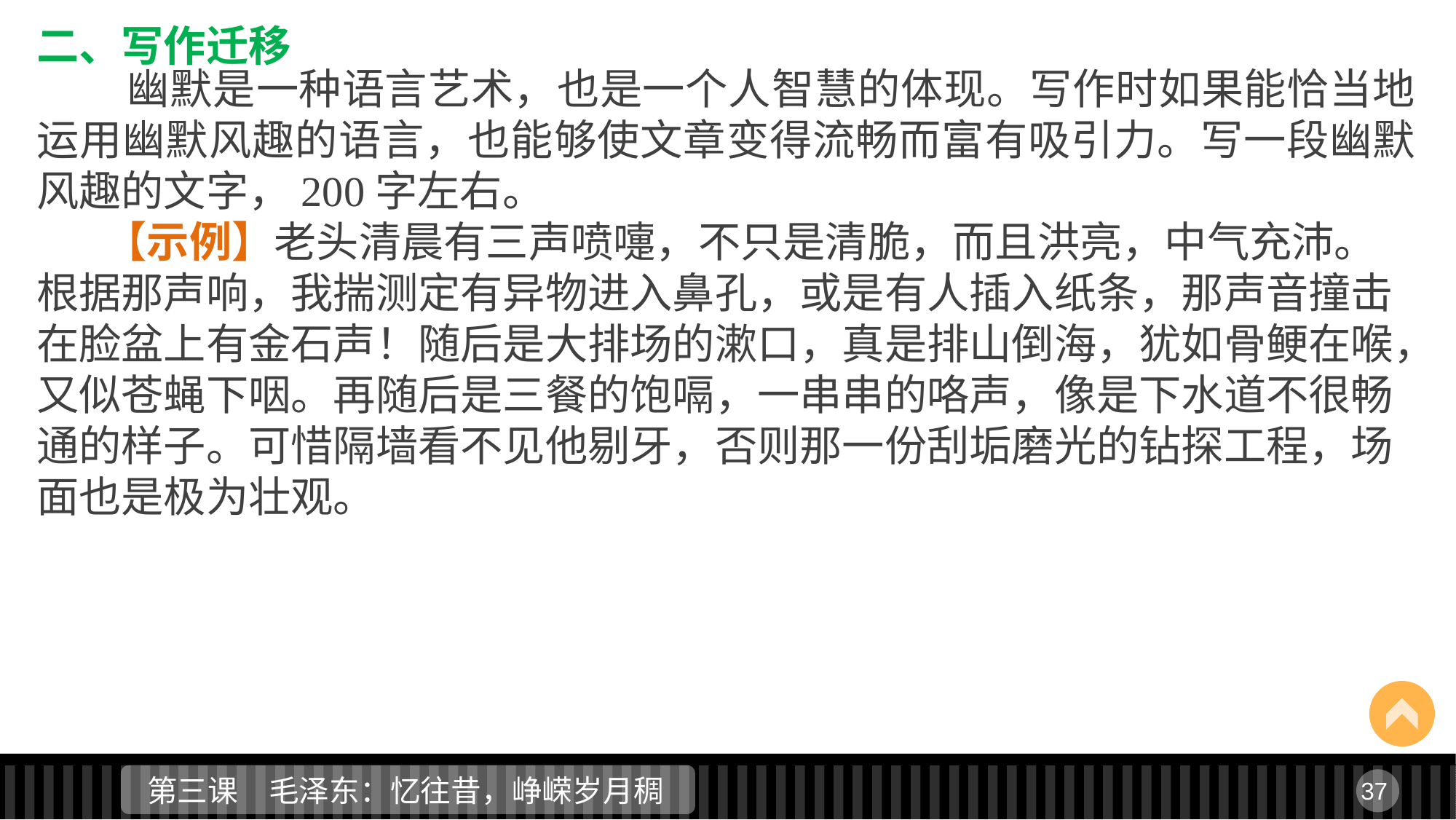

二、写作迁移
        幽默是一种语言艺术，也是一个人智慧的体现。写作时如果能恰当地运用幽默风趣的语言，也能够使文章变得流畅而富有吸引力。写一段幽默风趣的文字，200字左右。
      【示例】老头清晨有三声喷嚏，不只是清脆，而且洪亮，中气充沛。根据那声响，我揣测定有异物进入鼻孔，或是有人插入纸条，那声音撞击在脸盆上有金石声！随后是大排场的漱口，真是排山倒海，犹如骨鲠在喉，又似苍蝇下咽。再随后是三餐的饱嗝，一串串的咯声，像是下水道不很畅通的样子。可惜隔墙看不见他剔牙，否则那一份刮垢磨光的钻探工程，场面也是极为壮观。